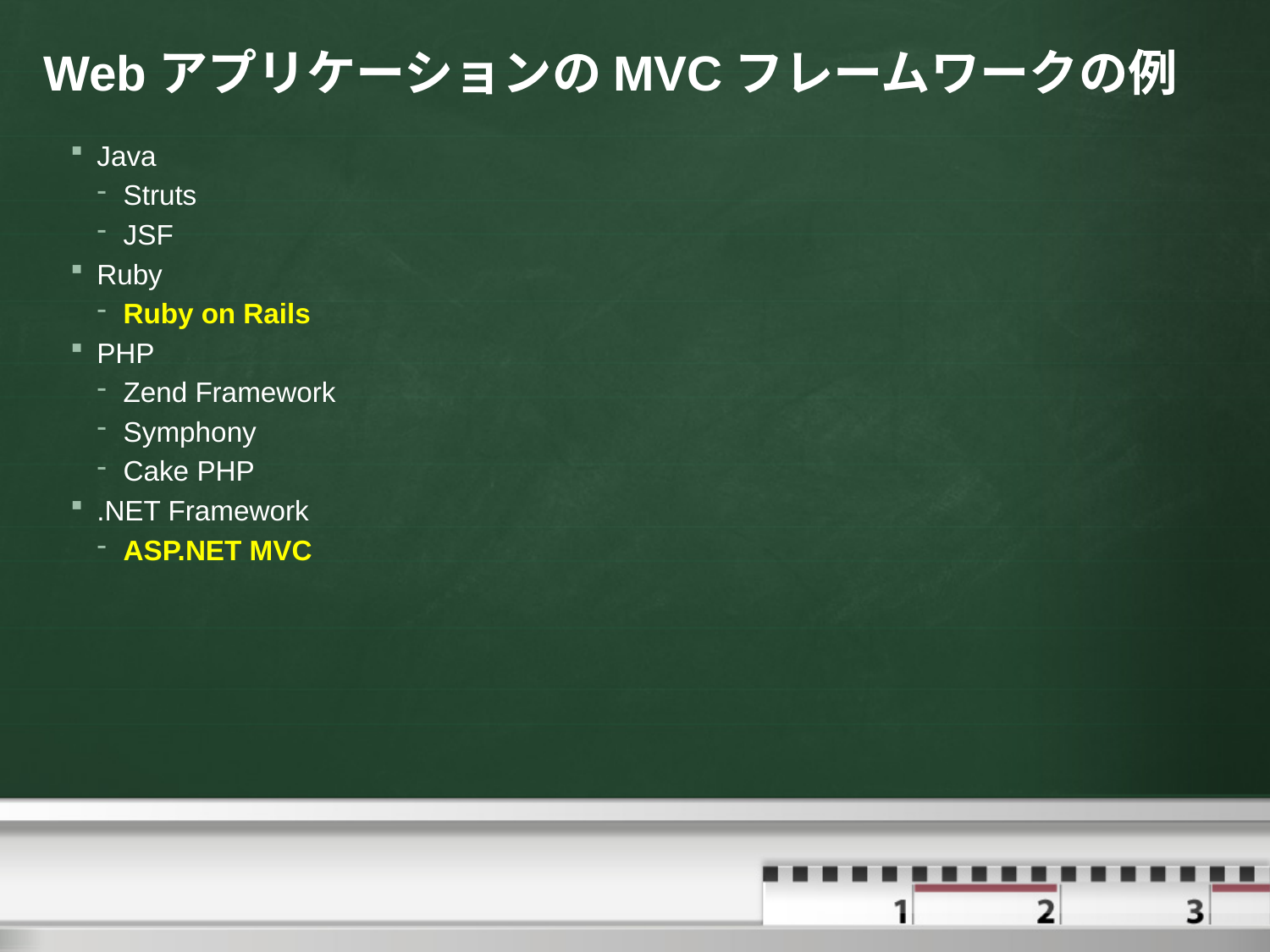

# WebアプリケーションのMVCフレームワークの例
Java
Struts
JSF
Ruby
Ruby on Rails
PHP
Zend Framework
Symphony
Cake PHP
.NET Framework
ASP.NET MVC